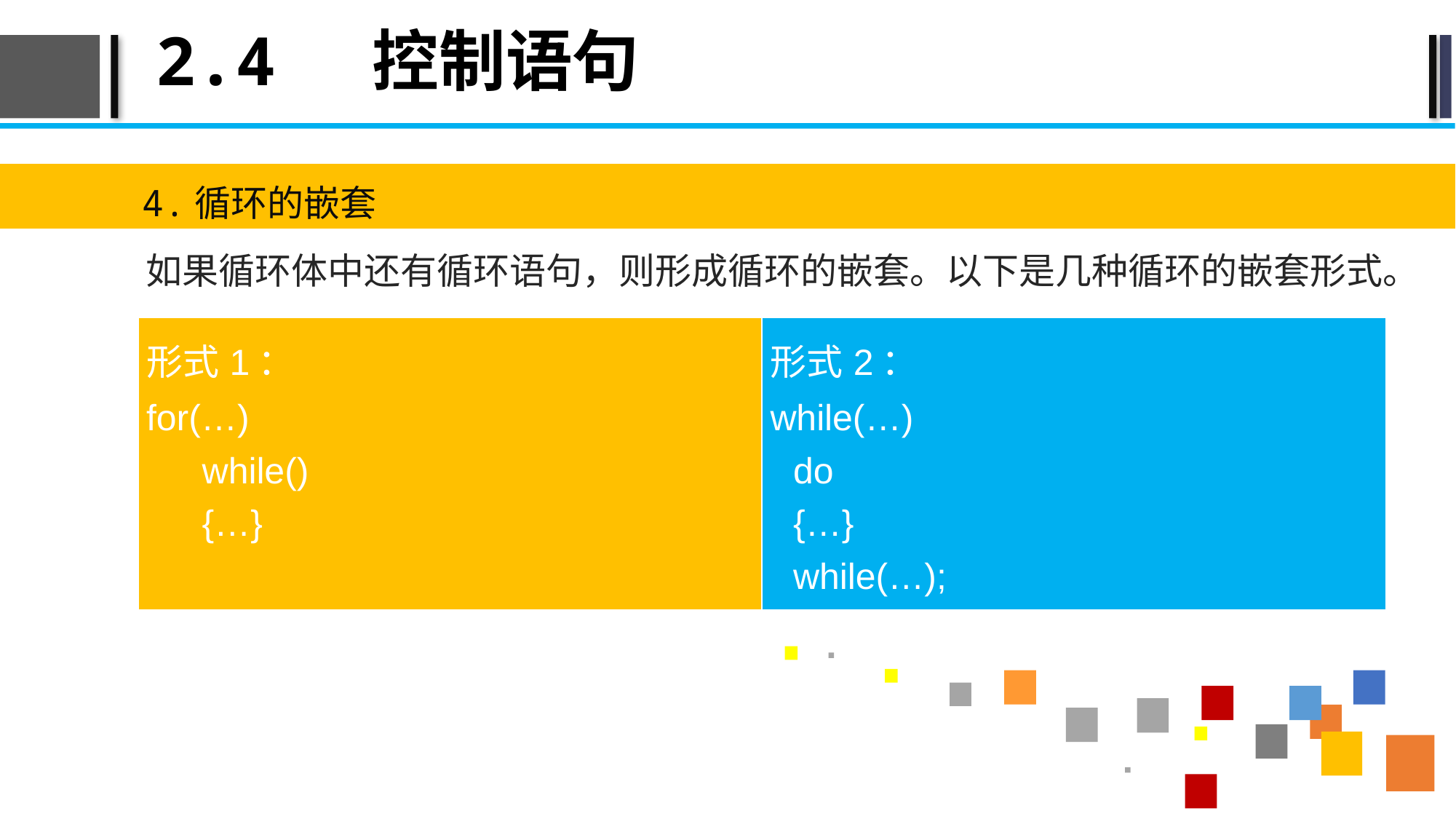

# 2.4  控制语句

4.循环的嵌套
如果循环体中还有循环语句，则形成循环的嵌套。以下是几种循环的嵌套形式。

| 形式1： for(…) while() {…} | 形式2： while(…) do {…} while(…); |
| --- | --- |